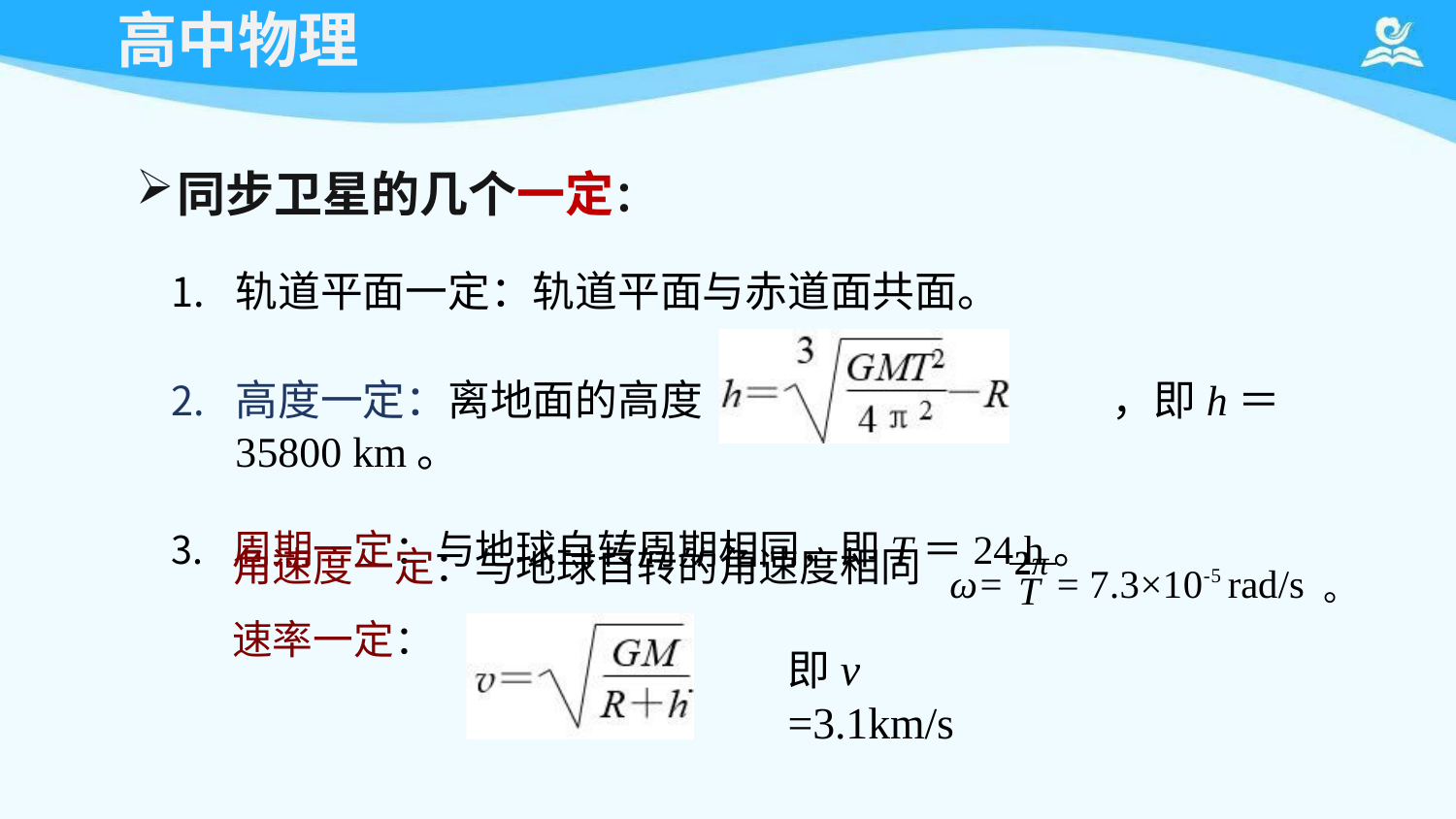

# 高中物理
同步卫星的几个一定：
轨道平面一定：轨道平面与赤道面共面。

高度一定：离地面的高度	，即h＝35800 km。

周期一定：与地球自转周期相同，即T＝24 h。

ω= 2π = 7.3×10-5 rad/s 。
角速度一定：与地球自转的角速度相同
T

速率一定：

即v =3.1km/s